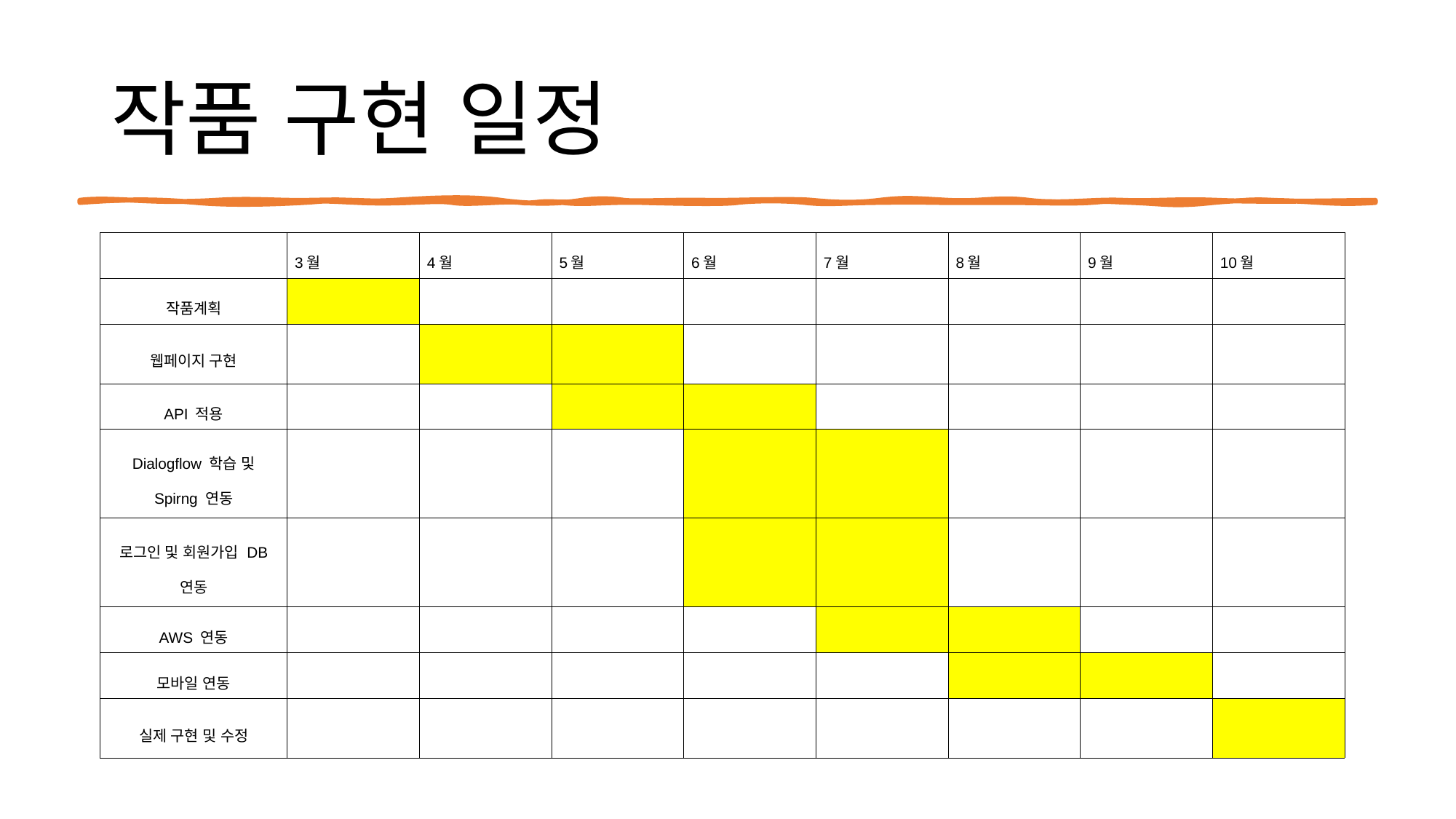

# 작품 구현 일정

|  | 3월 | 4월 | 5월 | 6월 | 7월 | 8월 | 9월 | 10월 |
| --- | --- | --- | --- | --- | --- | --- | --- | --- |
| 작품계획 |  |  |  |  |  |  |  |  |
| 웹페이지 구현 |  |  |  |  |  |  |  |  |
| API 적용 |  |  |  |  |  |  |  |  |
| Dialogflow 학습 및 Spirng 연동 |  |  |  |  |  |  |  |  |
| 로그인 및 회원가입 DB 연동 |  |  |  |  |  |  |  |  |
| AWS 연동 |  |  |  |  |  |  |  |  |
| 모바일 연동 |  |  |  |  |  |  |  |  |
| 실제 구현 및 수정 |  |  |  |  |  |  |  |  |